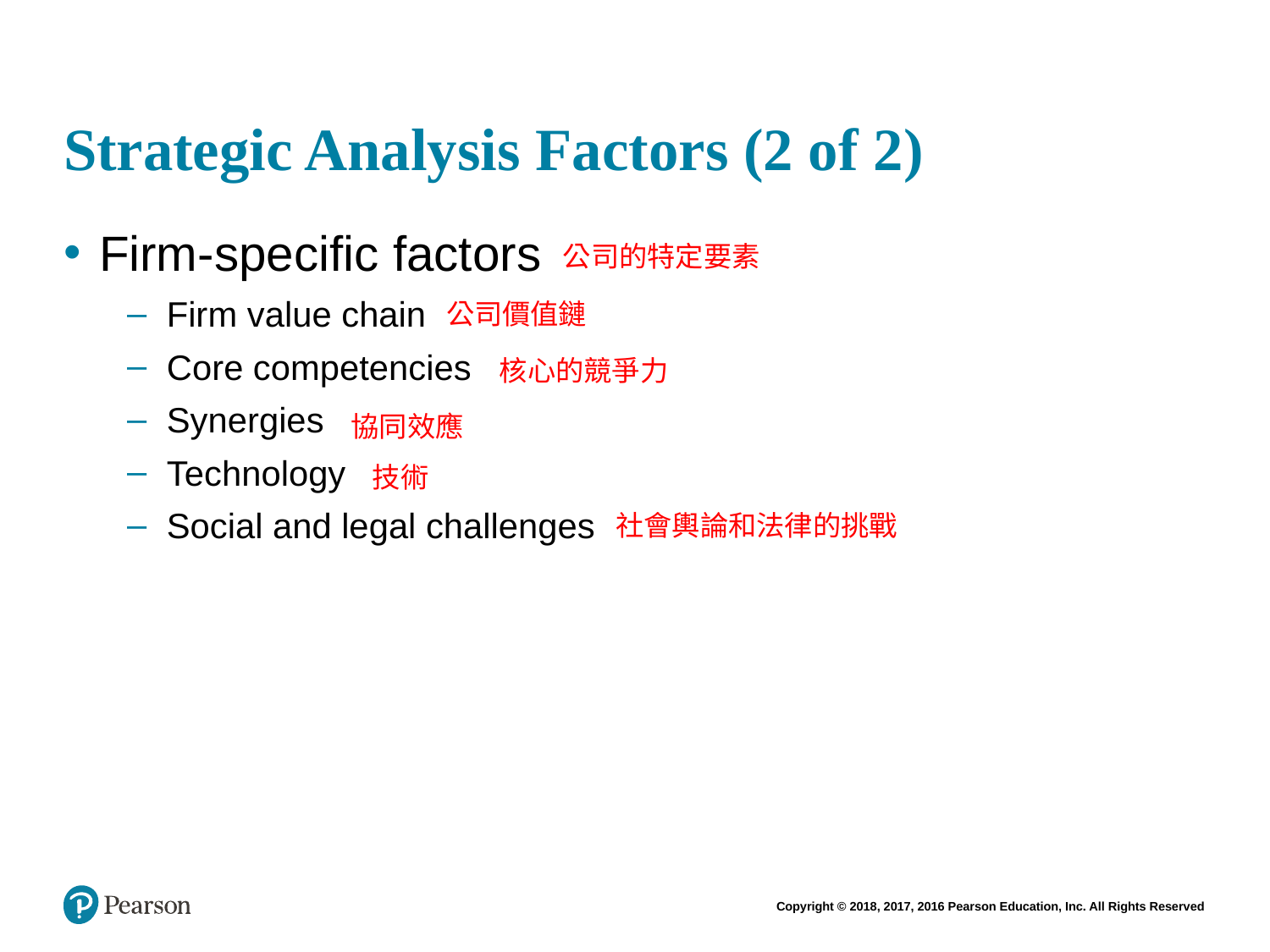

# Strategic Analysis Factors (2 of 2)
Firm-specific factors
Firm value chain
Core competencies
Synergies
Technology
Social and legal challenges
公司的特定要素
公司價值鏈
核心的競爭力
協同效應
技術
社會輿論和法律的挑戰